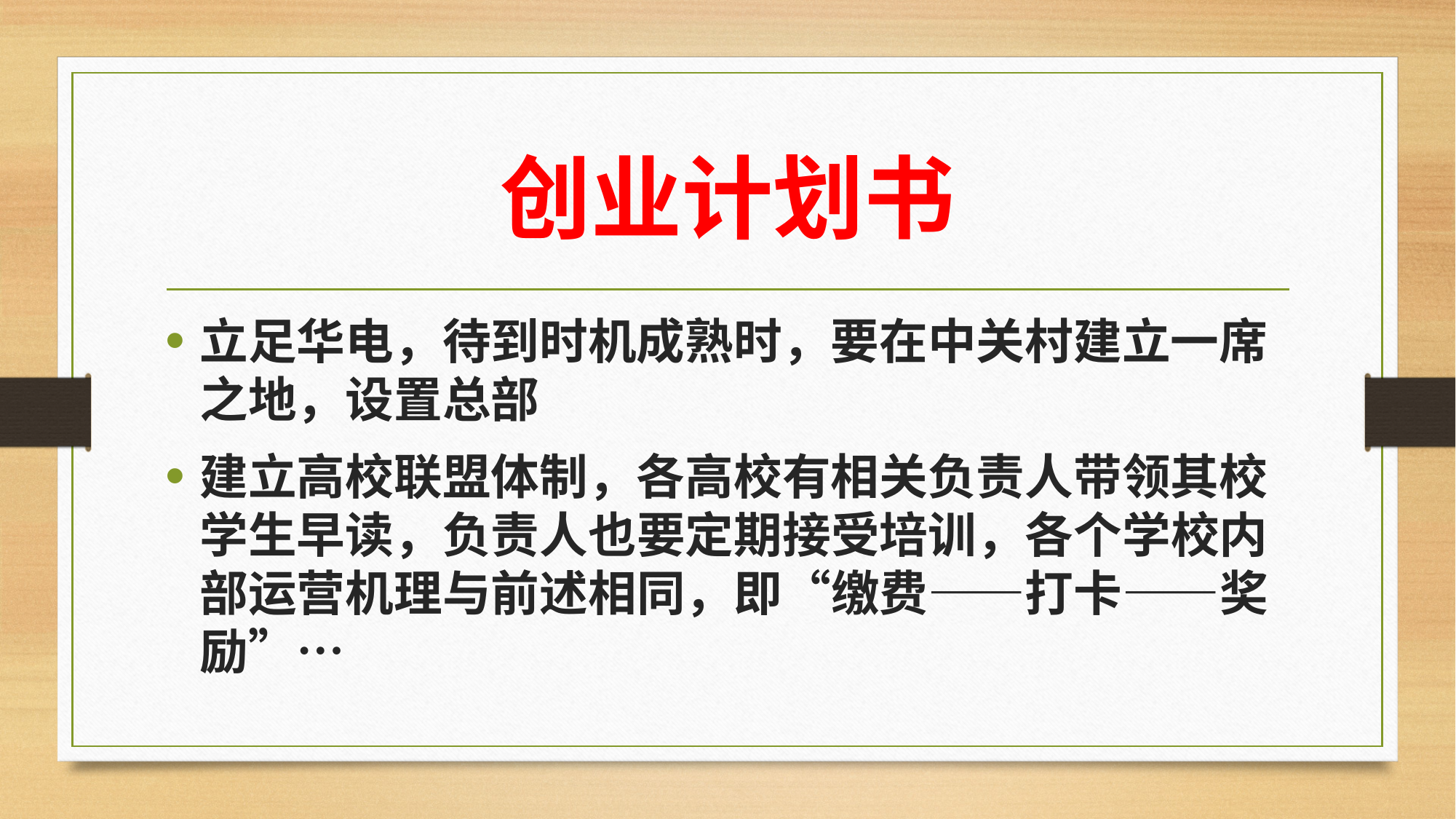

# 创业计划书
立足华电，待到时机成熟时，要在中关村建立一席之地，设置总部
建立高校联盟体制，各高校有相关负责人带领其校学生早读，负责人也要定期接受培训，各个学校内部运营机理与前述相同，即“缴费——打卡——奖励”…